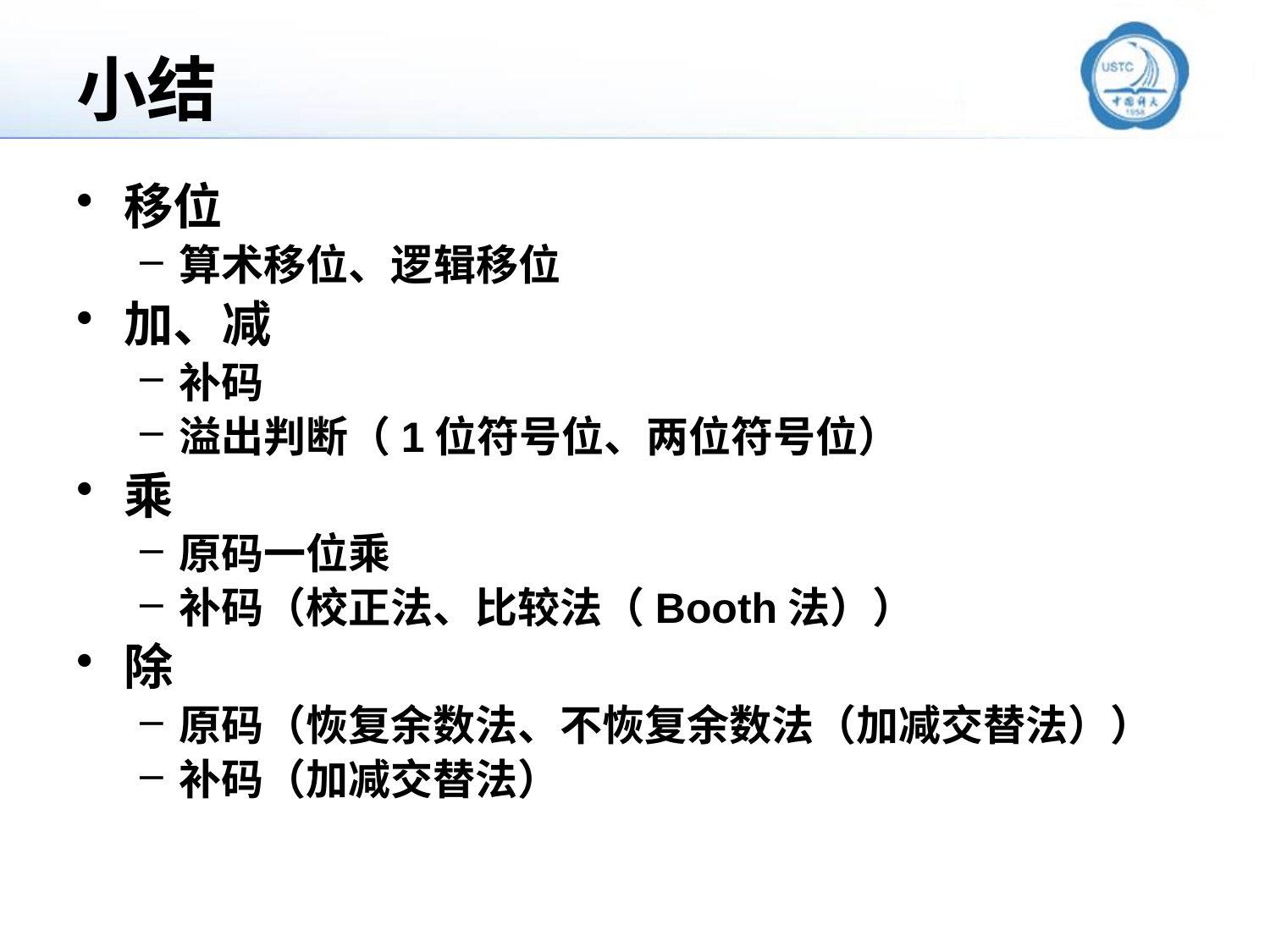

# 小结
移位
算术移位、逻辑移位
加、减
补码
溢出判断（1位符号位、两位符号位）
乘
原码一位乘
补码（校正法、比较法（Booth法））
除
原码（恢复余数法、不恢复余数法（加减交替法））
补码（加减交替法）